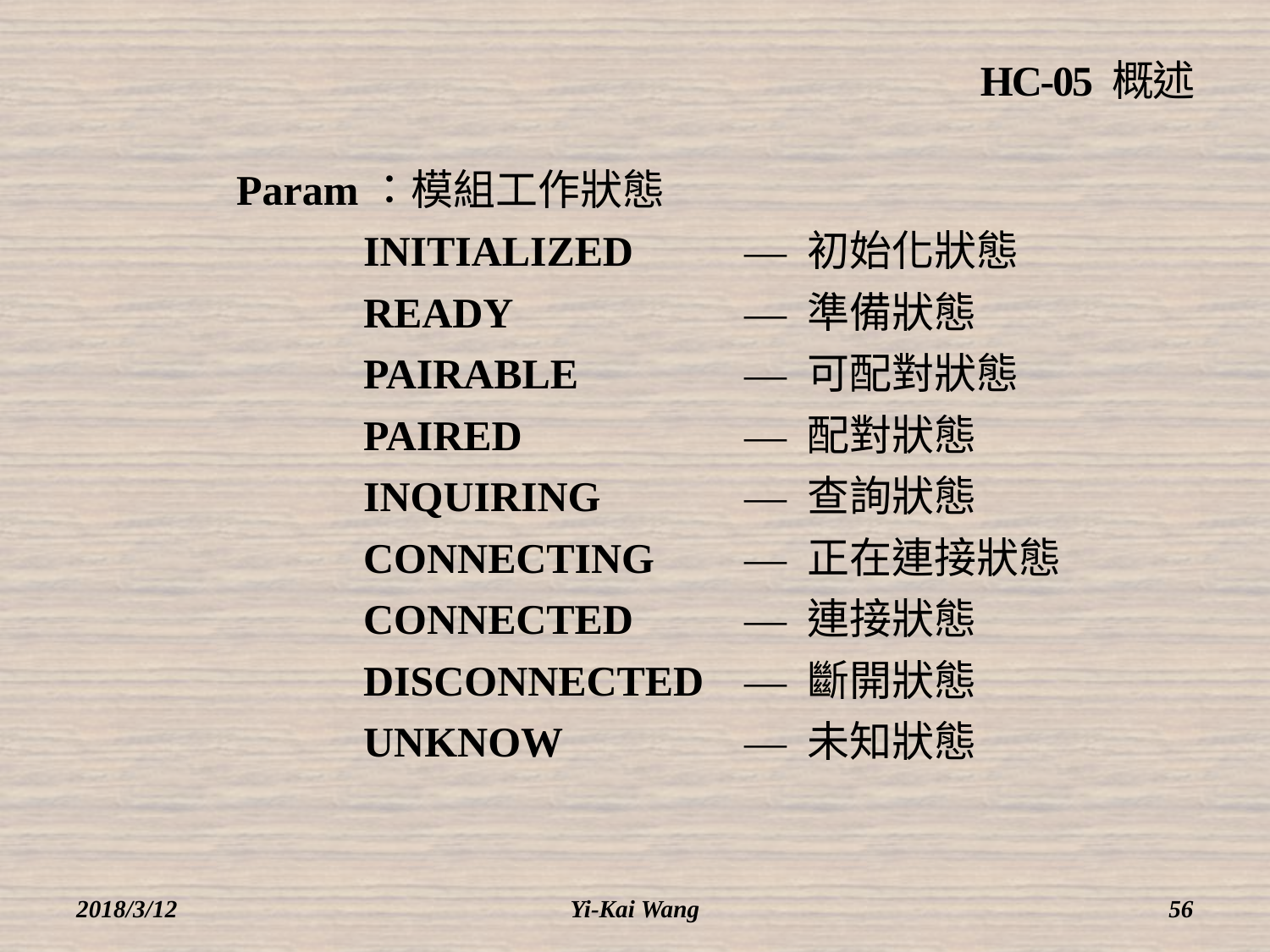

# HC-05 概述
	Param：模組工作狀態
		INITIALIZED	— 初始化狀態
		READY             	— 準備狀態
		PAIRABLE      	— 可配對狀態
		PAIRED		— 配對狀態
		INQUIRING		— 查詢狀態
		CONNECTING	— 正在連接狀態
		CONNECTED 	— 連接狀態
		DISCONNECTED	— 斷開狀態
		UNKNOW		— 未知狀態
2018/3/12
Yi-Kai Wang
56